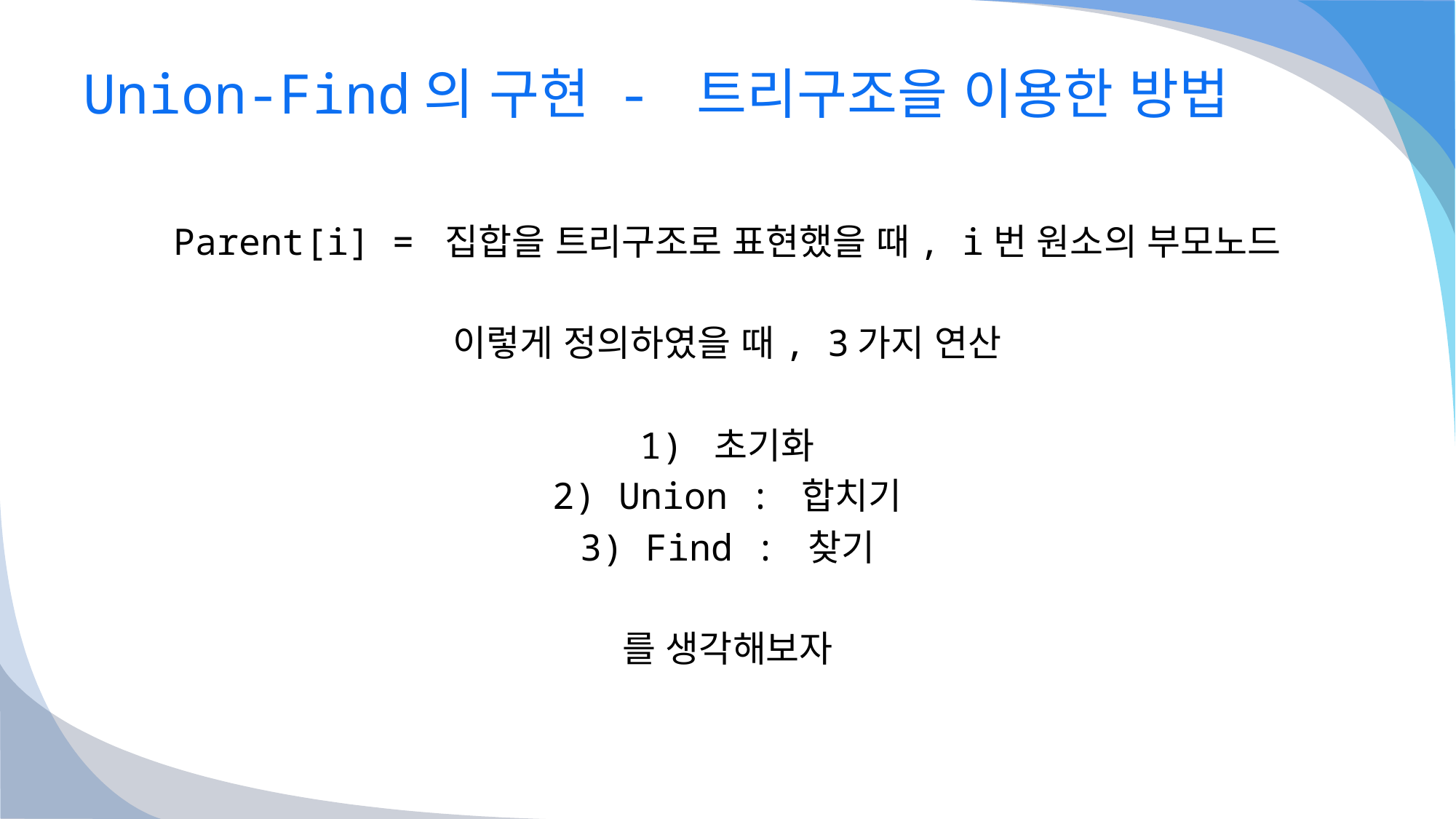

# Union-Find의 구현 - 트리구조을 이용한 방법

Parent[i] = 집합을 트리구조로 표현했을 때, i번 원소의 부모노드

이렇게 정의하였을 때, 3가지 연산

1) 초기화
2) Union : 합치기
3) Find : 찾기

를 생각해보자